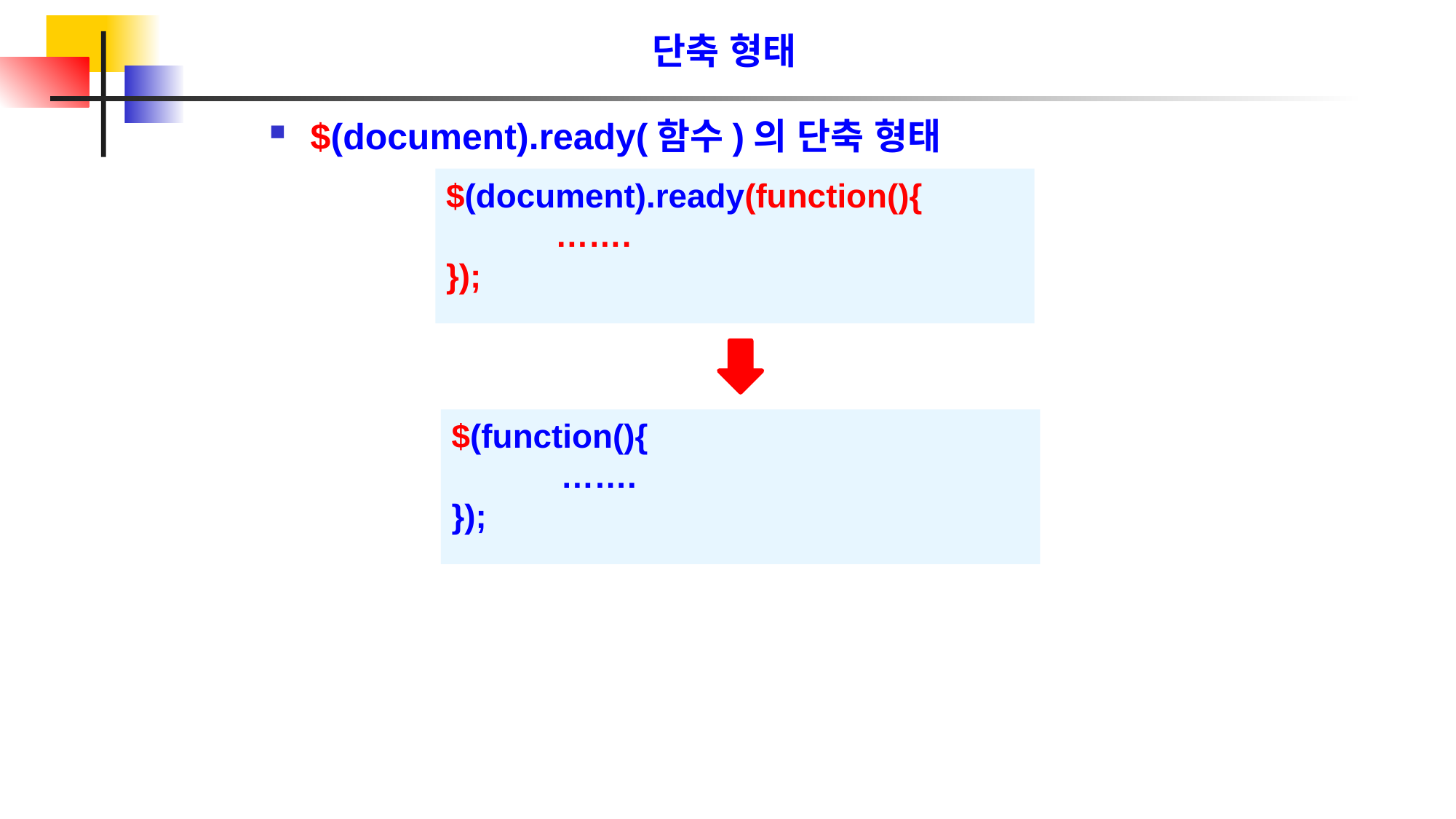

단축 형태
$(document).ready(함수)의 단축 형태

$(document).ready(function(){
	…….
});

$(function(){
	…….
});